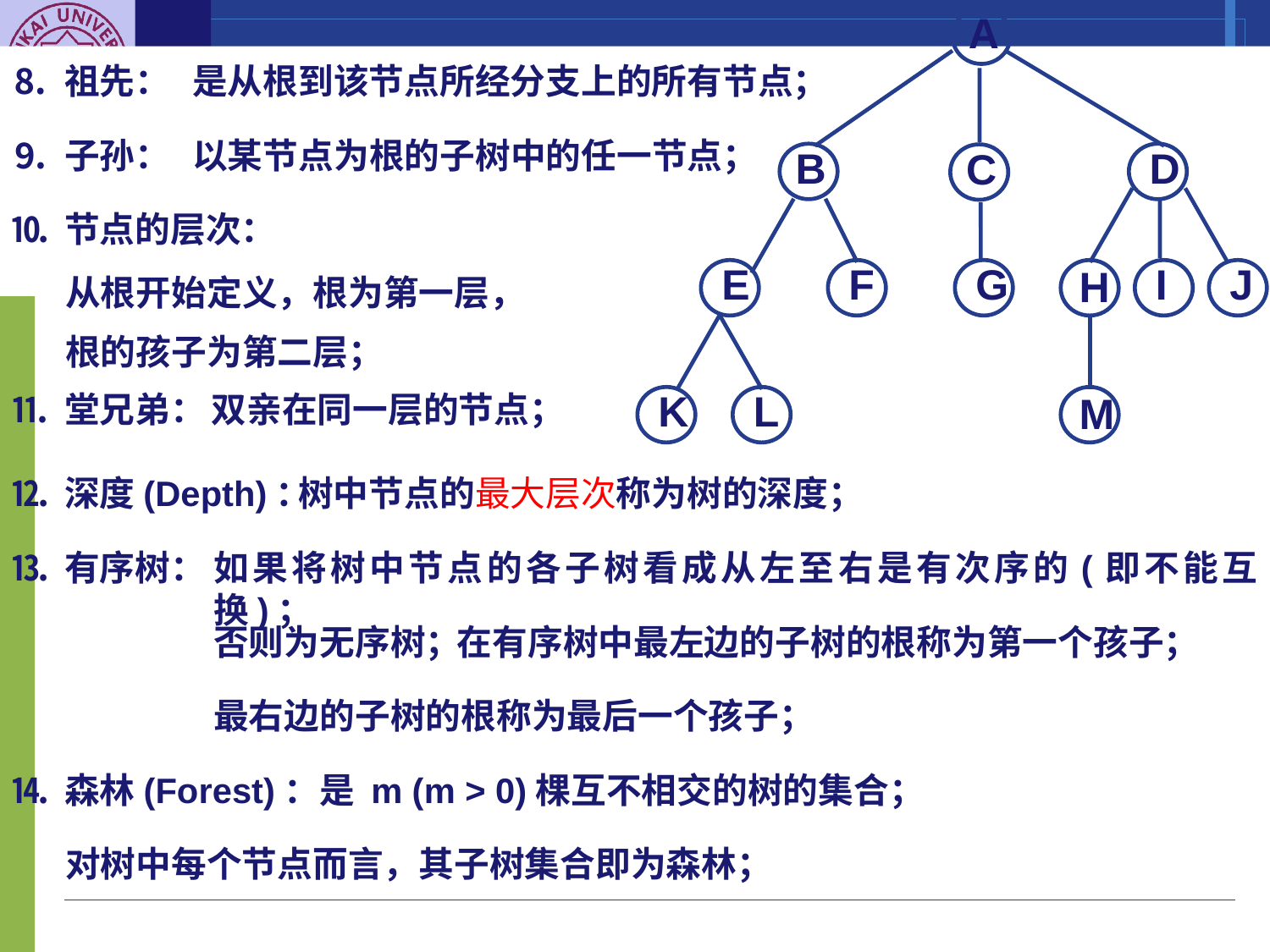

A

B
D
C

E
F
G
I
J
H

K
L
M

⒏ 祖先：
是从根到该节点所经分支上的所有节点；
⒐ 子孙：
以某节点为根的子树中的任一节点；
⒑ 节点的层次：
从根开始定义，根为第一层，

根的孩子为第二层；
⒒ 堂兄弟：
双亲在同一层的节点；
⒓ 深度(Depth)：
树中节点的最大层次称为树的深度；
⒔ 有序树：
如果将树中节点的各子树看成从左至右是有次序的(即不能互换)；
否则为无序树；
在有序树中最左边的子树的根称为第一个孩子；
最右边的子树的根称为最后一个孩子；
⒕ 森林(Forest)：
是 m (m > 0)棵互不相交的树的集合；
对树中每个节点而言，其子树集合即为森林；
12